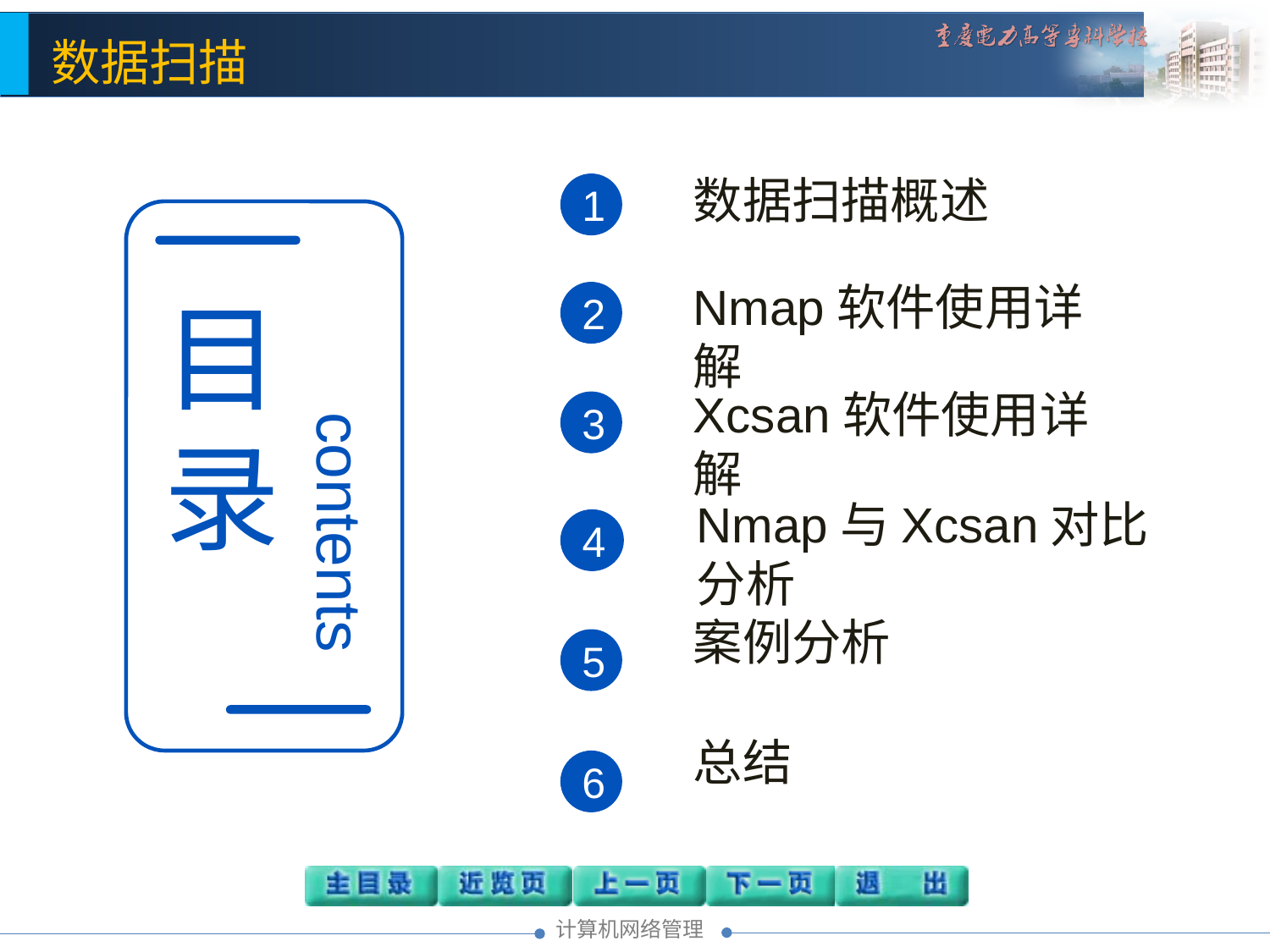

数据扫描概述
1

目
录
contents

Nmap软件使用详解
2
Xcsan软件使用详解
3
Nmap与Xcsan对比分析
4
案例分析
5
总结
6